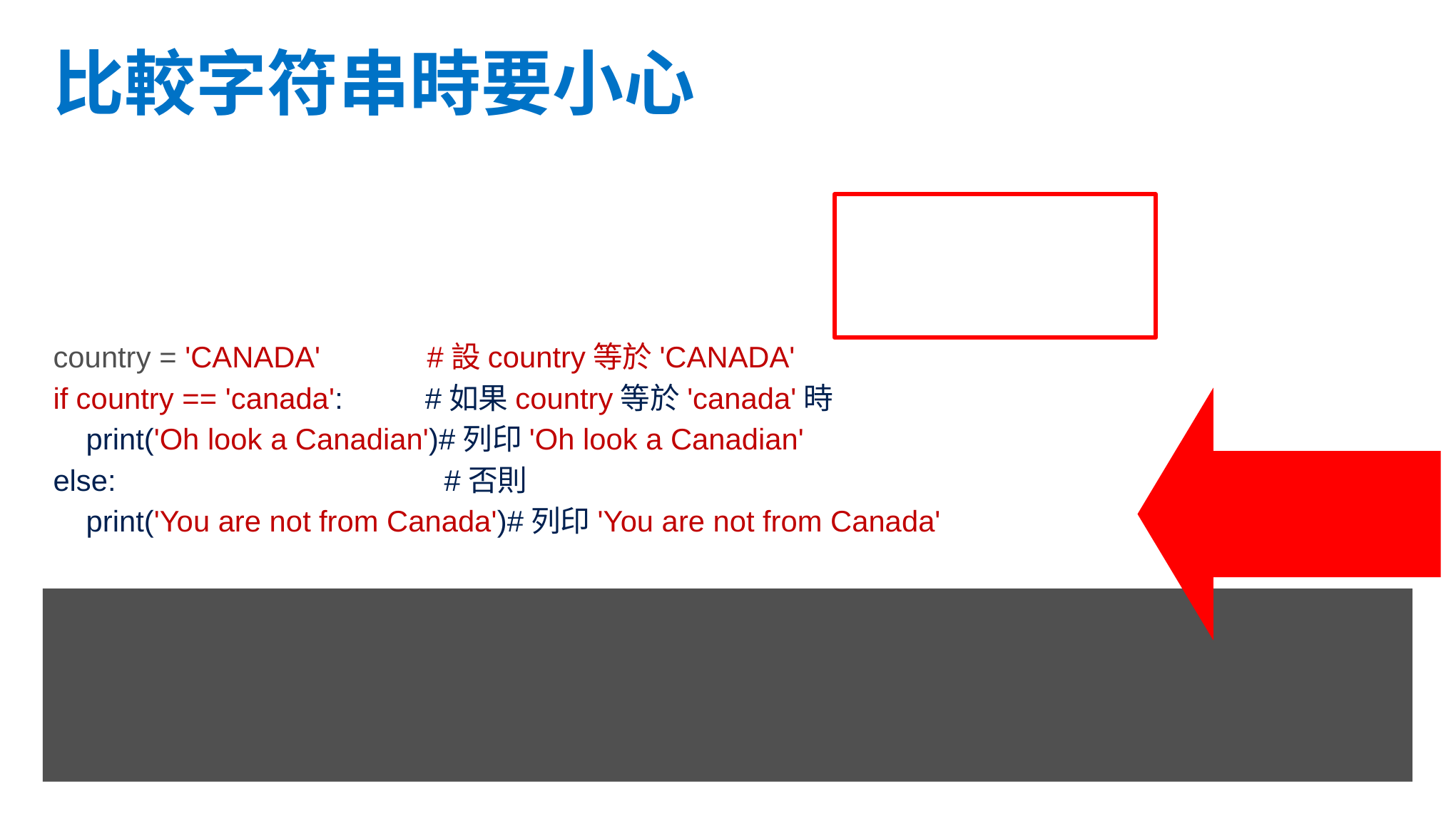

比較字符串時要小心
String comparisons are case sensitive
country = 'CANADA'             #設country等於'CANADA'
if country == 'canada':          #如果country等於'canada'時
    print('Oh look a Canadian')#列印'Oh look a Canadian'
else:                                        #否則
    print('You are not from Canada')#列印'You are not from Canada'

You are not from Canada